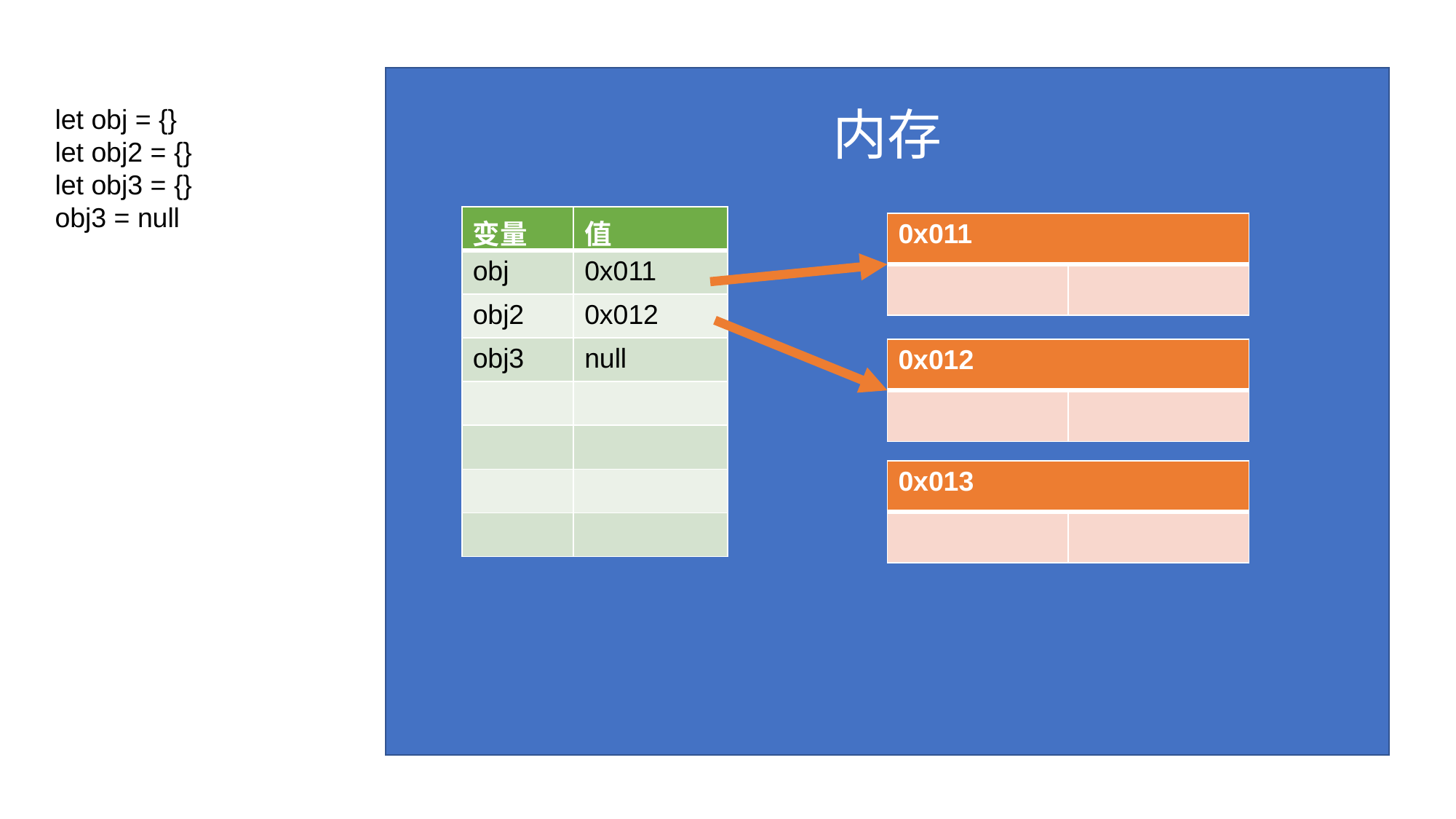

内存

let obj = {}
let obj2 = {}
let obj3 = {}
obj3 = null
| 变量 | 值 |
| --- | --- |
| obj | 0x011 |
| obj2 | 0x012 |
| obj3 | null |
|  |  |
|  |  |
|  |  |
|  |  |
| 0x011 |  |
| --- | --- |
|  |  |
| 0x012 |  |
| --- | --- |
|  |  |
| 0x013 |  |
| --- | --- |
|  |  |